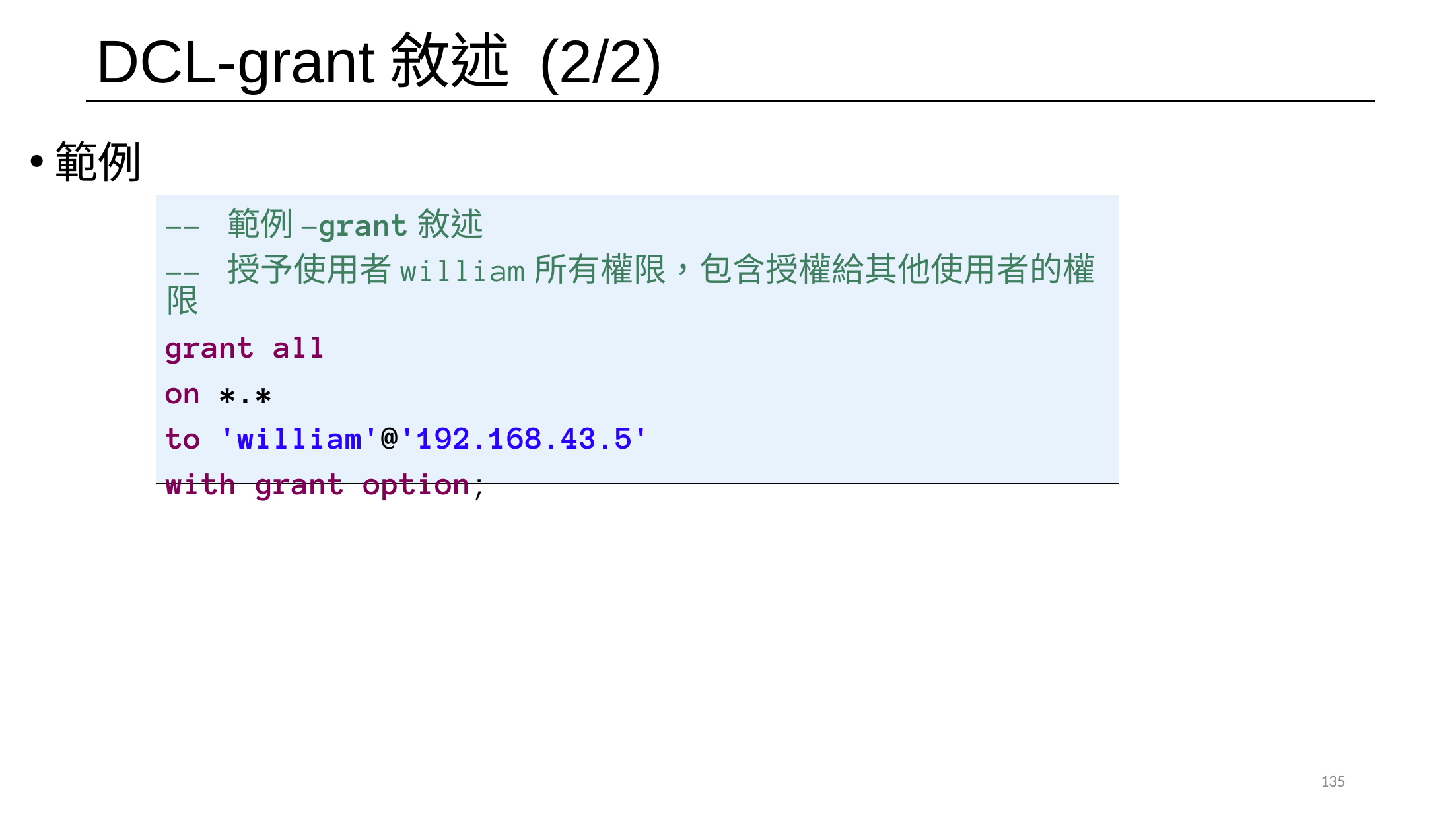

# DCL-grant敘述 (2/2)
範例
-- 範例-grant敘述
-- 授予使用者william所有權限，包含授權給其他使用者的權限
grant all
on *.*
to 'william'@'192.168.43.5'
with grant option;
135